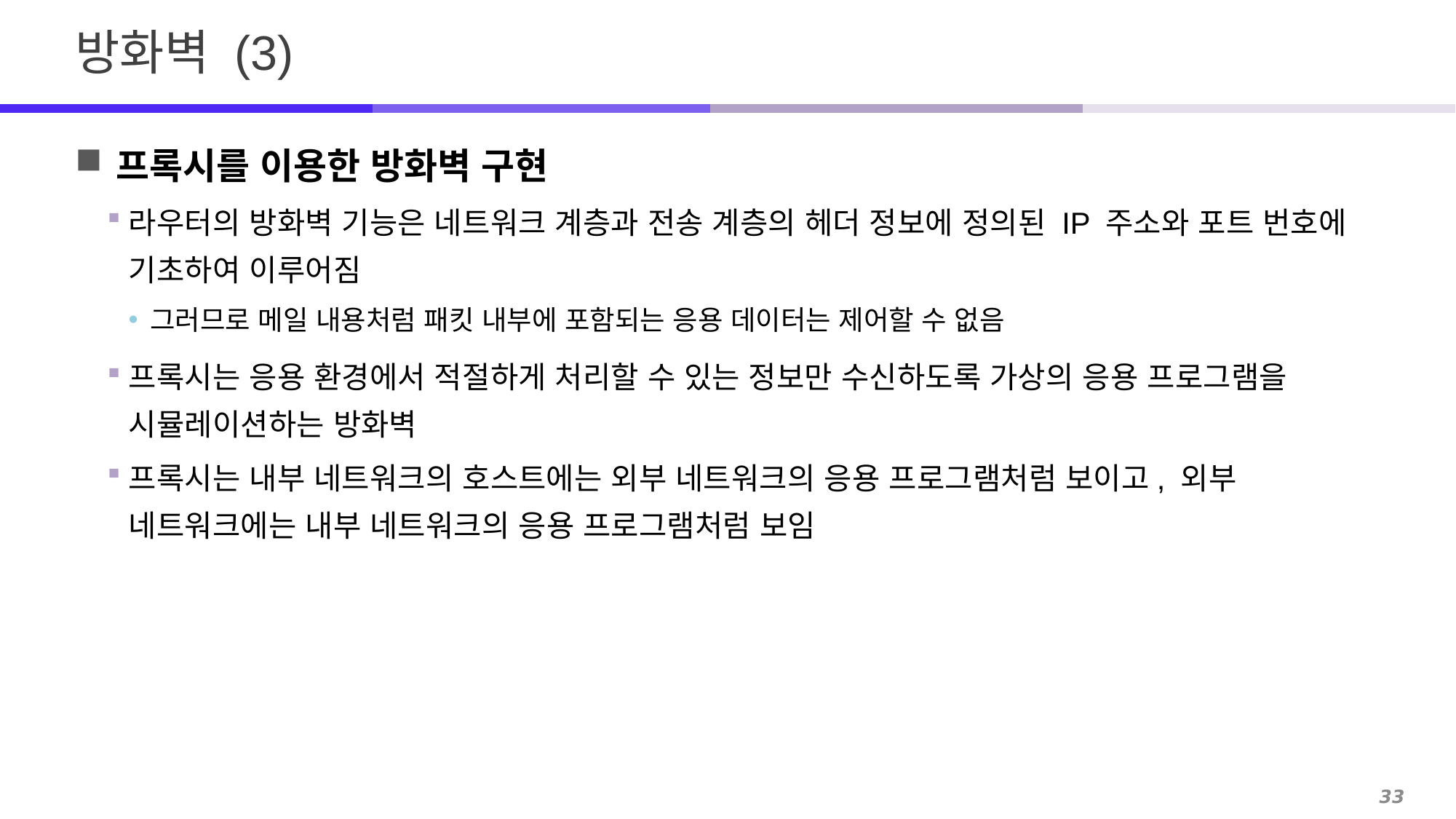

# 방화벽 (3)
프록시를 이용한 방화벽 구현
라우터의 방화벽 기능은 네트워크 계층과 전송 계층의 헤더 정보에 정의된 IP 주소와 포트 번호에 기초하여 이루어짐
그러므로 메일 내용처럼 패킷 내부에 포함되는 응용 데이터는 제어할 수 없음
프록시는 응용 환경에서 적절하게 처리할 수 있는 정보만 수신하도록 가상의 응용 프로그램을 시뮬레이션하는 방화벽
프록시는 내부 네트워크의 호스트에는 외부 네트워크의 응용 프로그램처럼 보이고, 외부 네트워크에는 내부 네트워크의 응용 프로그램처럼 보임